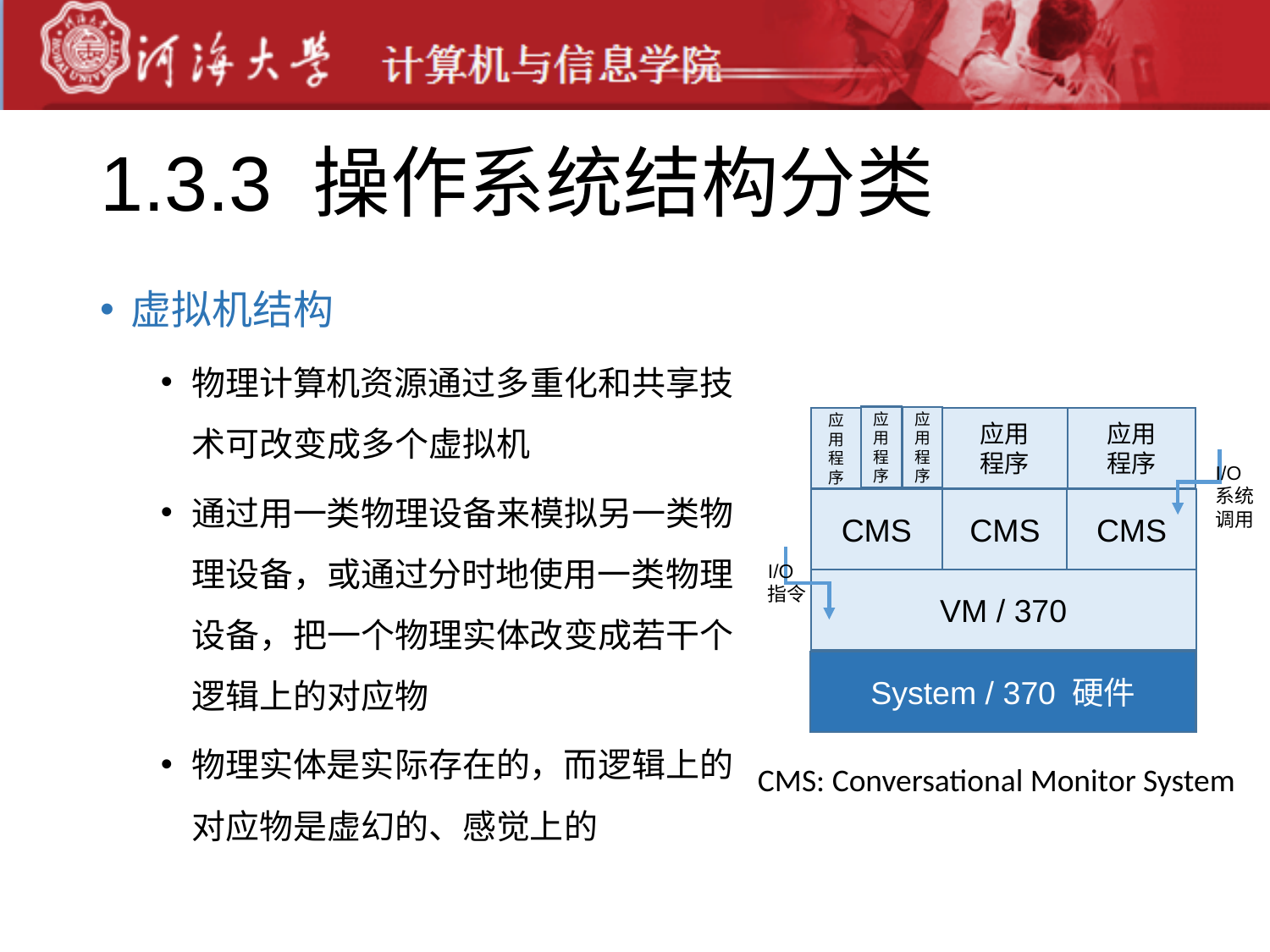

# 1.3.3 操作系统结构分类
虚拟机结构
物理计算机资源通过多重化和共享技术可改变成多个虚拟机
通过用一类物理设备来模拟另一类物理设备，或通过分时地使用一类物理设备，把一个物理实体改变成若干个逻辑上的对应物
物理实体是实际存在的，而逻辑上的对应物是虚幻的、感觉上的

应用
程序
应用
程序
应用
程序
应用
程序
应用
程序
CMS
CMS
CMS
VM / 370
System / 370 硬件
I/O 系统调用
I/O 指令
CMS: Conversational Monitor System